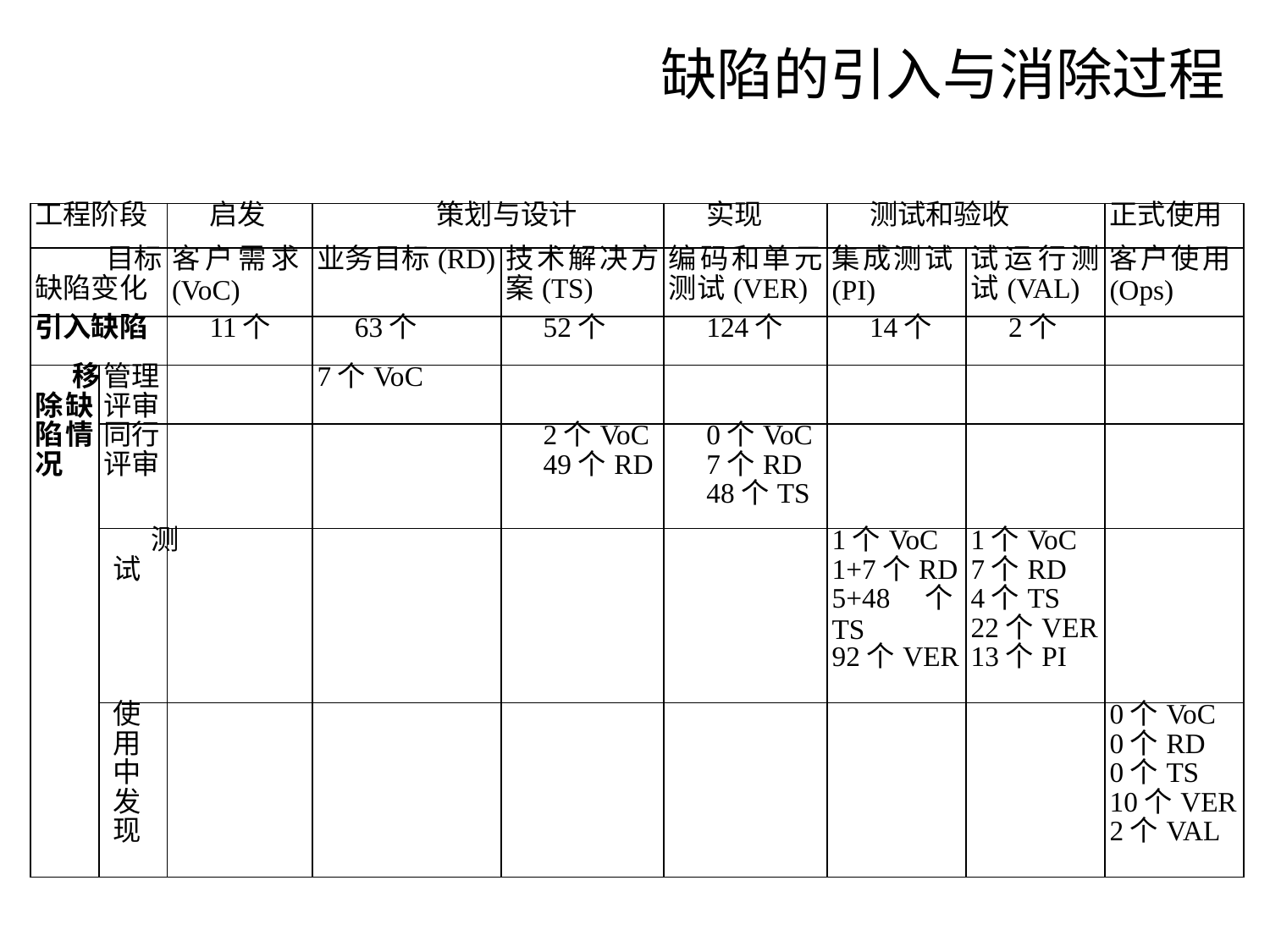

# 缺陷的引入与消除过程
| 工程阶段 |  | 启发 | 策划与设计 |  | 实现 | 测试和验收 |  | 正式使用 |
| --- | --- | --- | --- | --- | --- | --- | --- | --- |
| 目标 缺陷变化 |  | 客户需求(VoC) | 业务目标(RD) | 技术解决方案(TS) | 编码和单元测试(VER) | 集成测试(PI) | 试运行测试(VAL) | 客户使用(Ops) |
| 引入缺陷 |  | 11个 | 63个 | 52个 | 124个 | 14个 | 2个 |  |
| 移除缺陷情况 | 管理 评审 |  | 7个VoC |  |  |  |  |  |
|  | 同行 评审 |  |  | 2个VoC 49个RD | 0个VoC 7个RD 48个TS |  |  |  |
|  | 测试 |  |  |  |  | 1个VoC 1+7个RD 5+48个TS 92个VER | 1个VoC 7个RD 4个TS 22个VER 13个PI |  |
|  | 使用中发现 |  |  |  |  |  |  | 0个VoC 0个RD 0个TS 10个VER 2个VAL |